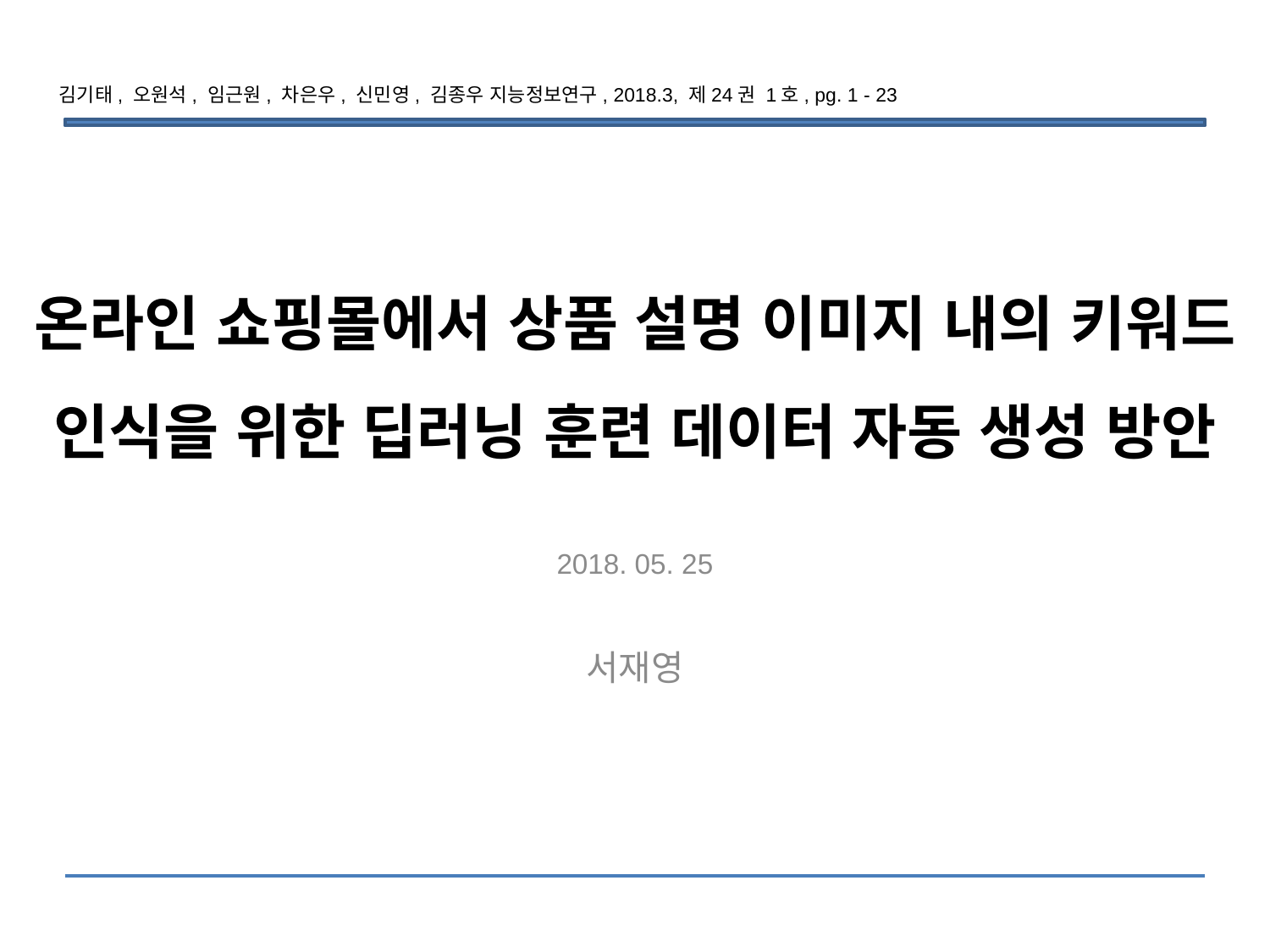

김기태, 오원석, 임근원, 차은우, 신민영, 김종우 지능정보연구, 2018.3, 제24권 1호, pg. 1 - 23
# 온라인 쇼핑몰에서 상품 설명 이미지 내의 키워드 인식을 위한 딥러닝 훈련 데이터 자동 생성 방안
2018. 05. 25

서재영